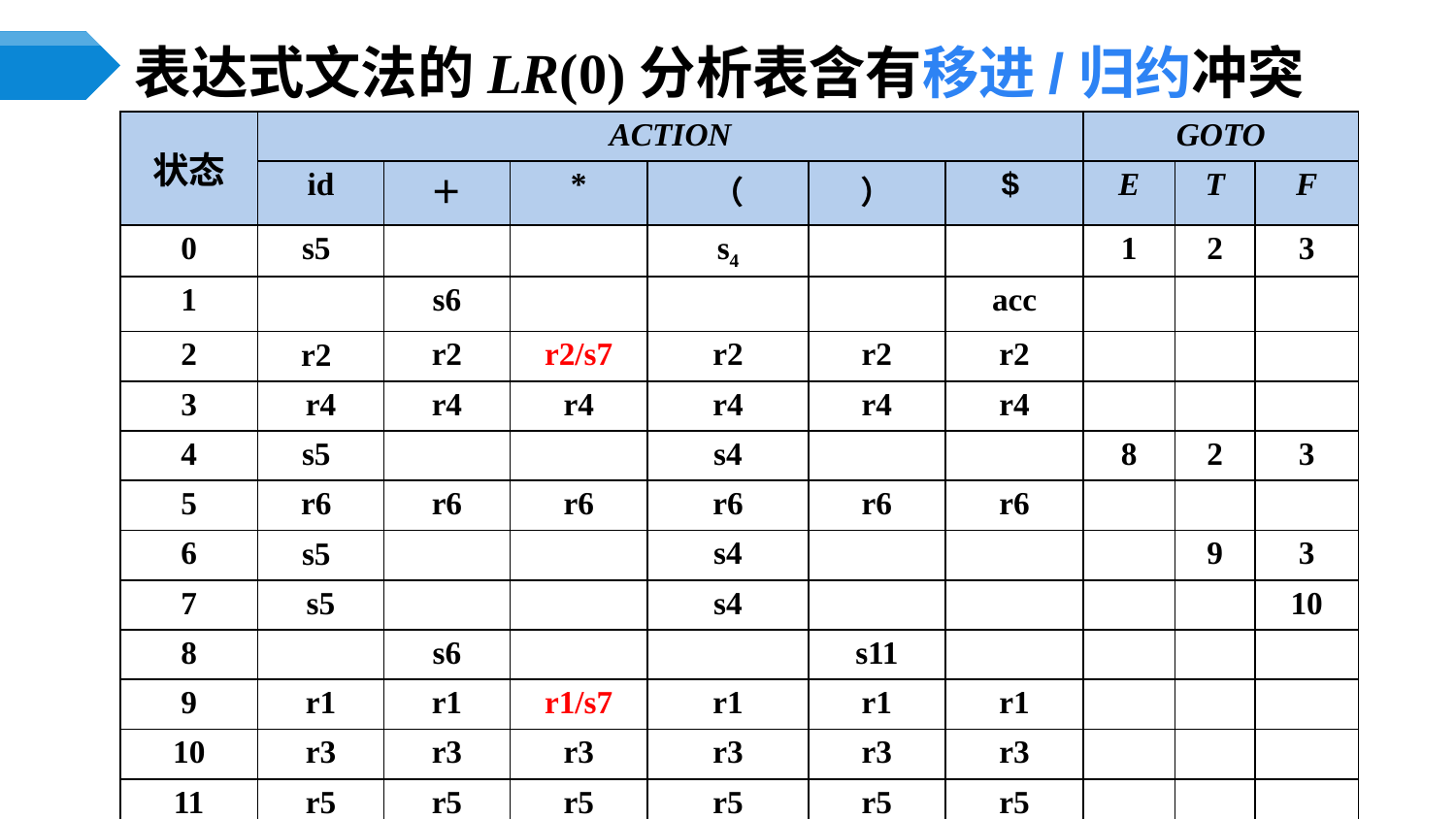

# 表达式文法的LR(0)分析表含有移进/归约冲突
| 状态 | ACTION |  |  |  |  |  | GOTO |  |  |
| --- | --- | --- | --- | --- | --- | --- | --- | --- | --- |
|  | id | ＋ | \* | （ | ） | $ | E | T | F |
| 0 | s5 |  |  | s4 |  |  | 1 | 2 | 3 |
| 1 |  | s6 |  |  |  | acc |  |  |  |
| 2 | r2 | r2 | r2/s7 | r2 | r2 | r2 |  |  |  |
| 3 | r4 | r4 | r4 | r4 | r4 | r4 |  |  |  |
| 4 | s5 |  |  | s4 |  |  | 8 | 2 | 3 |
| 5 | r6 | r6 | r6 | r6 | r6 | r6 |  |  |  |
| 6 | s5 |  |  | s4 |  |  |  | 9 | 3 |
| 7 | s5 |  |  | s4 |  |  |  |  | 10 |
| 8 |  | s6 |  |  | s11 |  |  |  |  |
| 9 | r1 | r1 | r1/s7 | r1 | r1 | r1 |  |  |  |
| 10 | r3 | r3 | r3 | r3 | r3 | r3 |  |  |  |
| 11 | r5 | r5 | r5 | r5 | r5 | r5 |  |  |  |